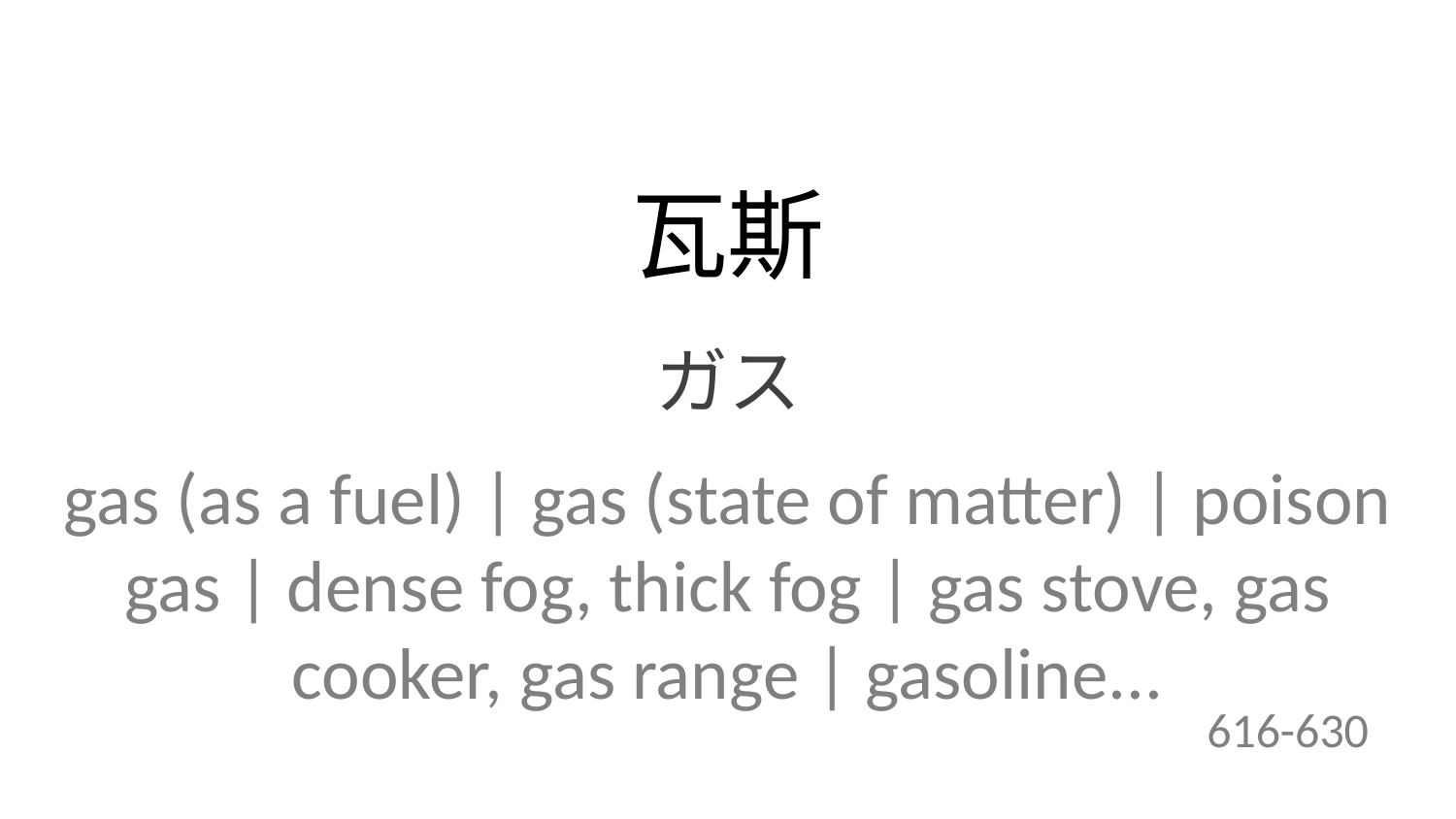

瓦斯

ガス
gas (as a fuel) | gas (state of matter) | poison gas | dense fog, thick fog | gas stove, gas cooker, gas range | gasoline...
616-630